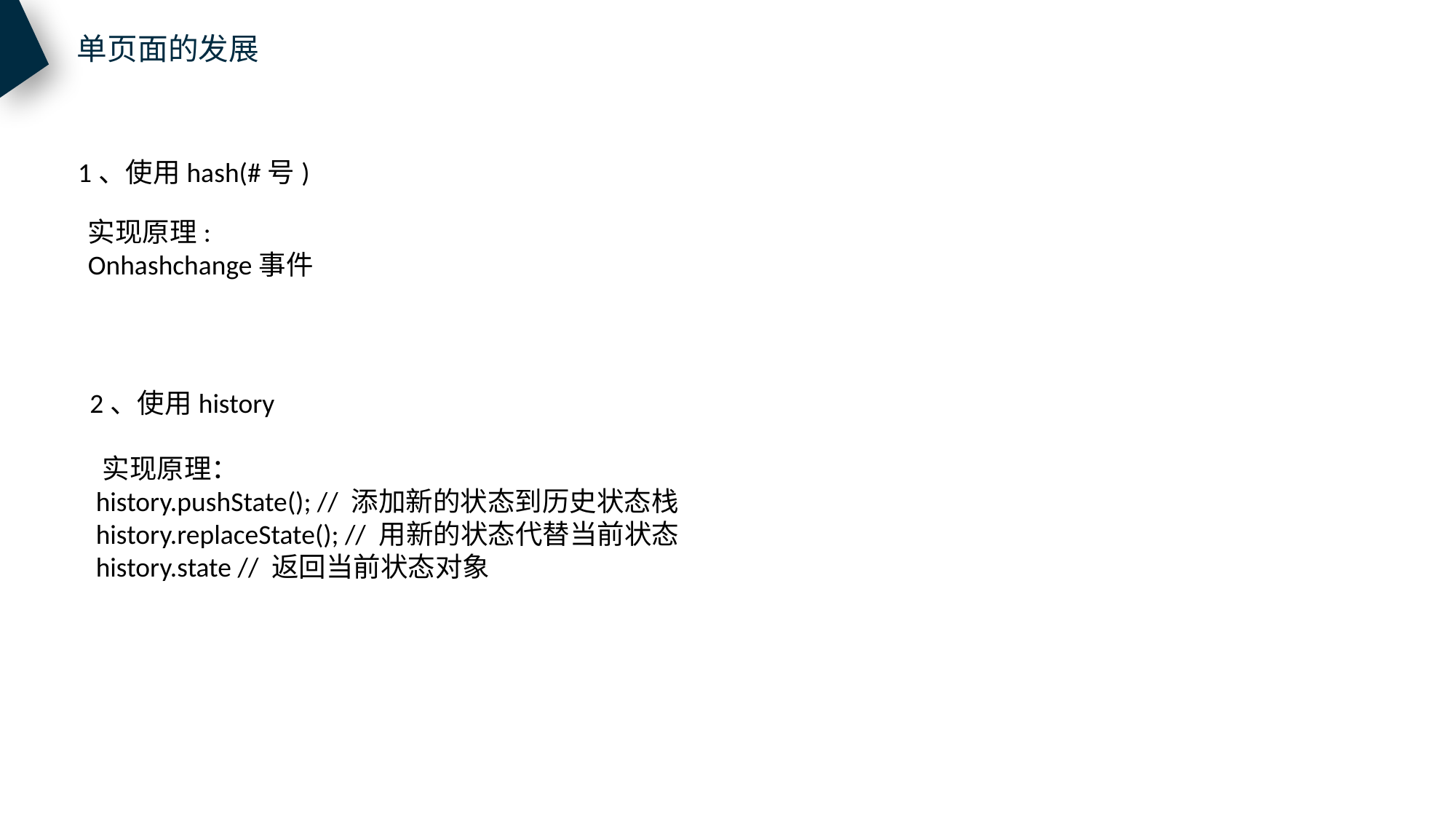

单页面的发展
1、使用hash(#号)
实现原理:
Onhashchange事件
2、使用history

 实现原理：
 history.pushState(); // 添加新的状态到历史状态栈
 history.replaceState(); // 用新的状态代替当前状态
 history.state // 返回当前状态对象